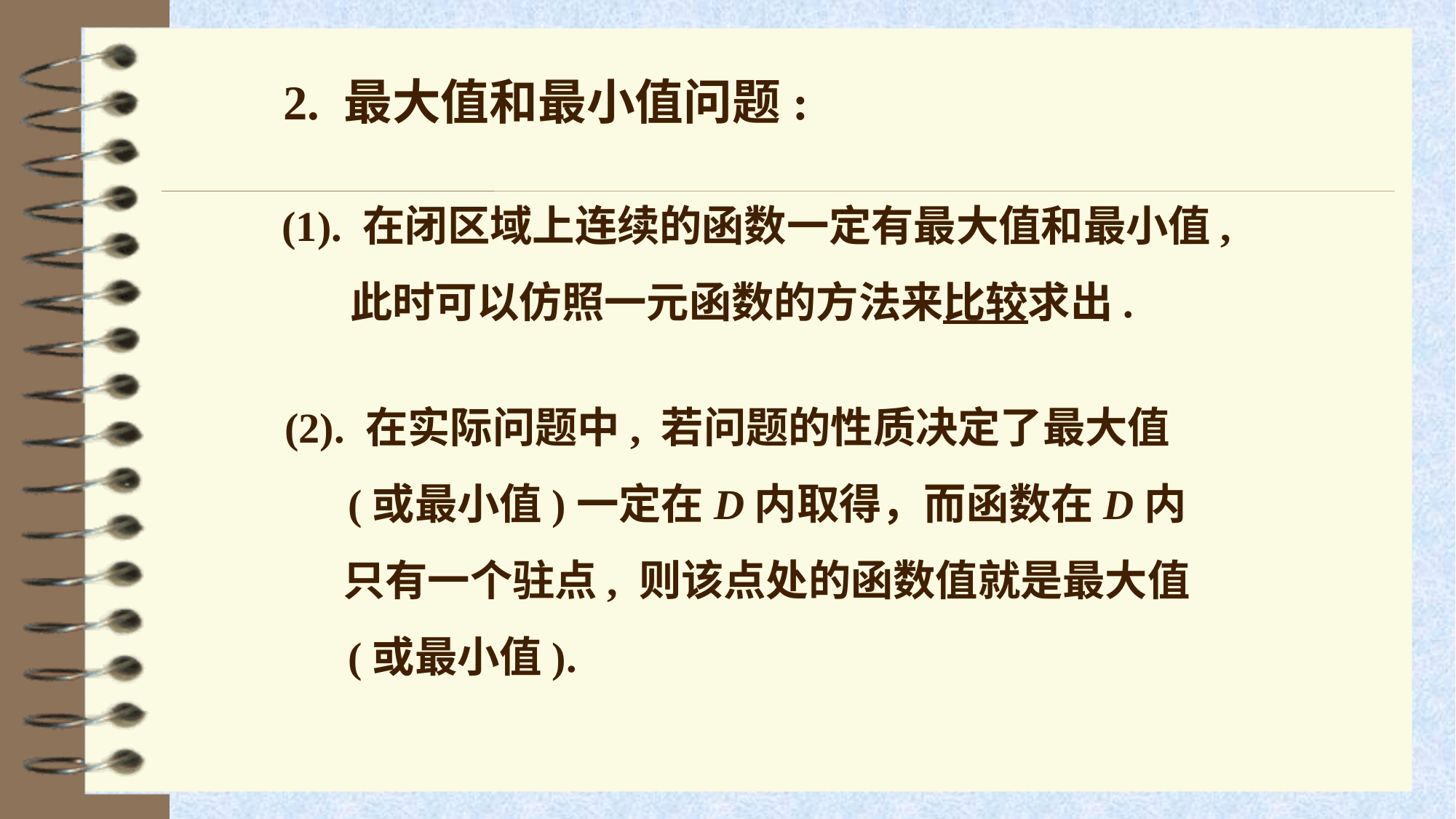

2. 最大值和最小值问题:
(1). 在闭区域上连续的函数一定有最大值和最小值,
      此时可以仿照一元函数的方法来比较求出.
(2). 在实际问题中, 若问题的性质决定了最大值
      (或最小值)一定在D内取得，而函数在D内
     只有一个驻点, 则该点处的函数值就是最大值
      (或最小值).